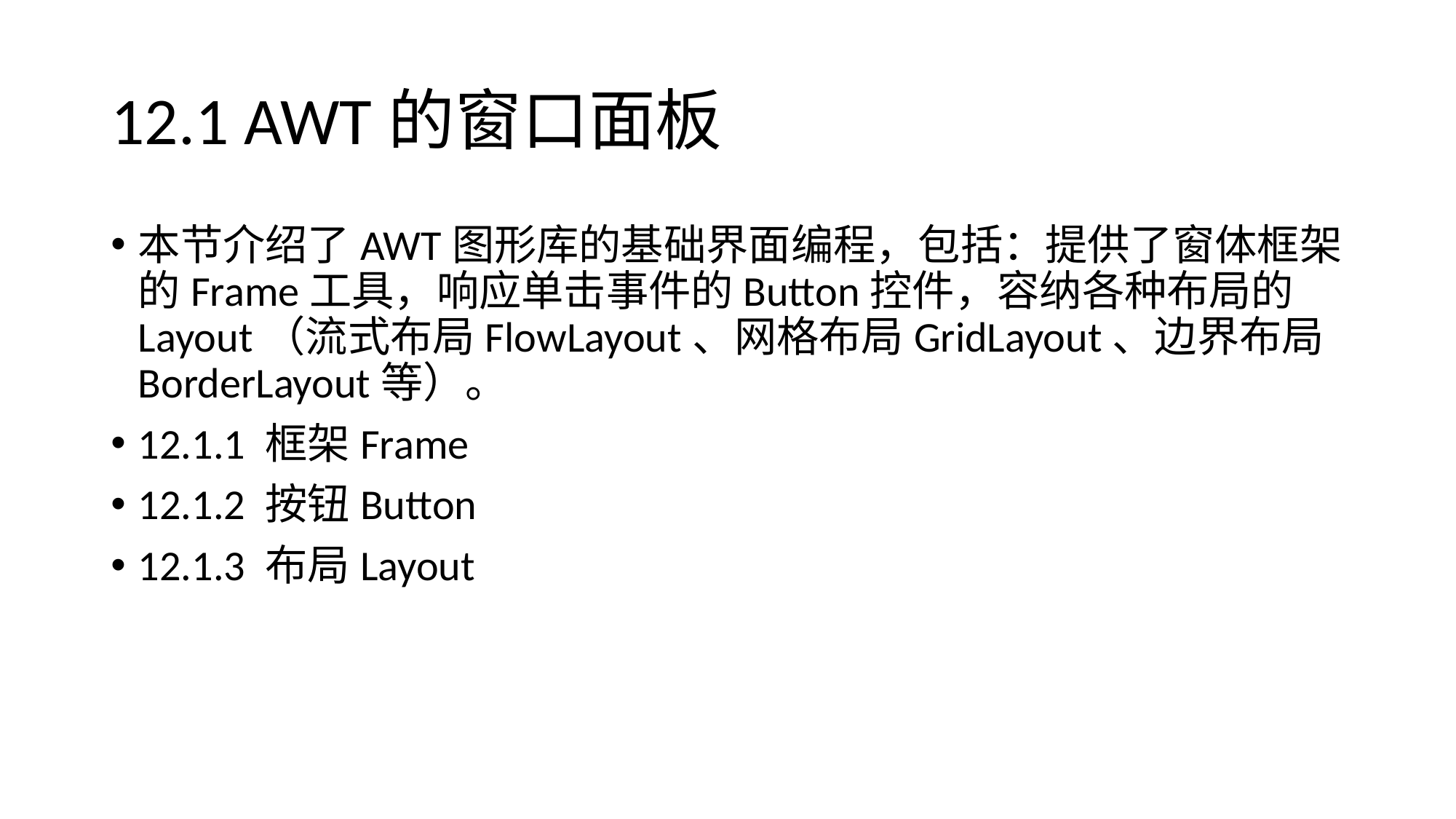

# 12.1 AWT的窗口面板
本节介绍了AWT图形库的基础界面编程，包括：提供了窗体框架的Frame工具，响应单击事件的Button控件，容纳各种布局的Layout（流式布局FlowLayout、网格布局GridLayout、边界布局BorderLayout等）。
12.1.1 框架Frame
12.1.2 按钮Button
12.1.3 布局Layout